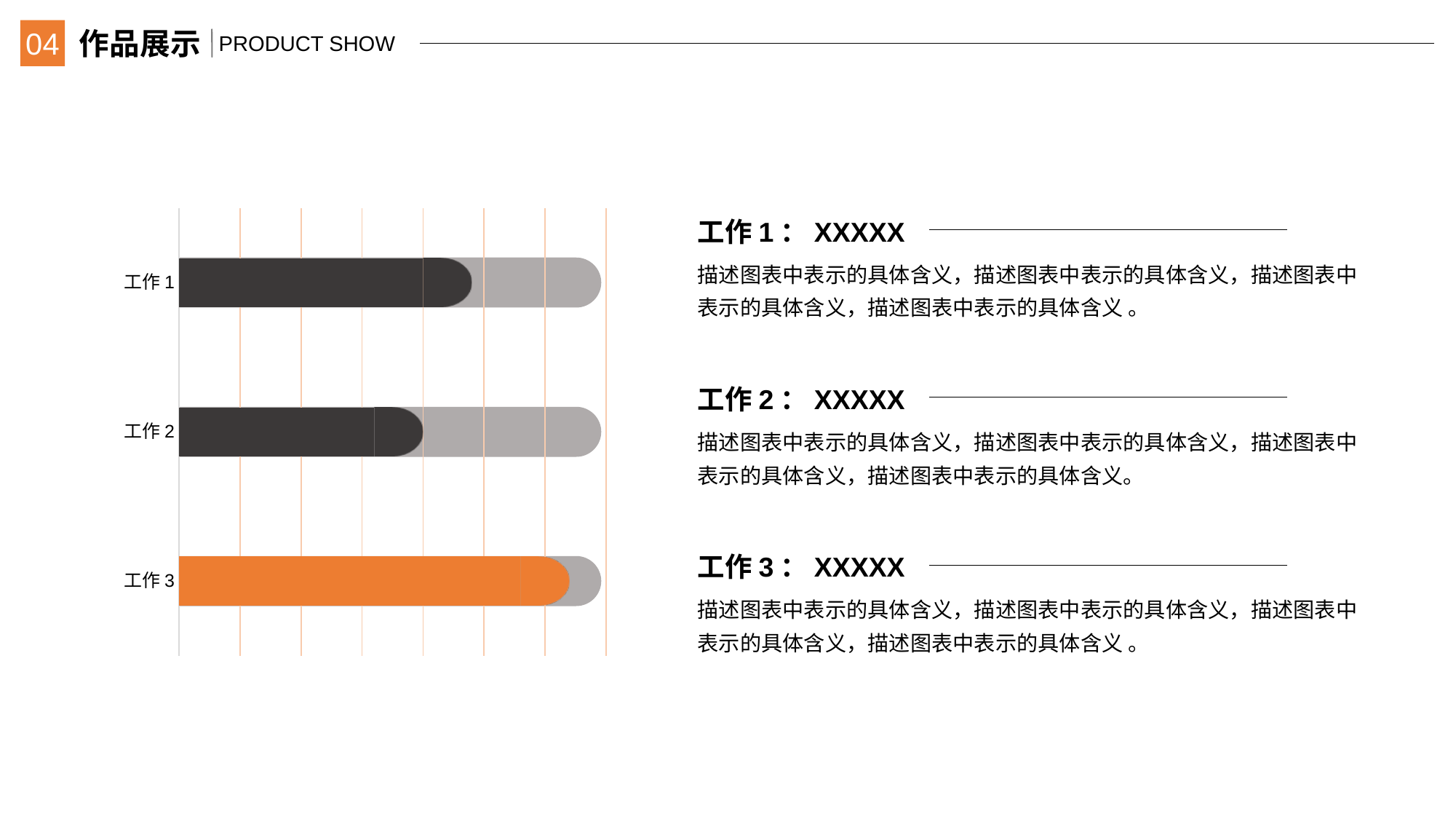

04
作品展示

PRODUCT SHOW

### Chart

| Category | 系列 1 | 系列 2 |
|---|---|---|
| 工作1 | 4.0 | 0.8 |
| 工作2 | 3.2 | 0.8 |
| 工作3 | 5.6000000000000005 | 0.8 |
工作1：XXXXX
描述图表中表示的具体含义，描述图表中表示的具体含义，描述图表中表示的具体含义，描述图表中表示的具体含义 。

工作2：XXXXX
描述图表中表示的具体含义，描述图表中表示的具体含义，描述图表中表示的具体含义，描述图表中表示的具体含义。

工作3：XXXXX
描述图表中表示的具体含义，描述图表中表示的具体含义，描述图表中表示的具体含义，描述图表中表示的具体含义 。